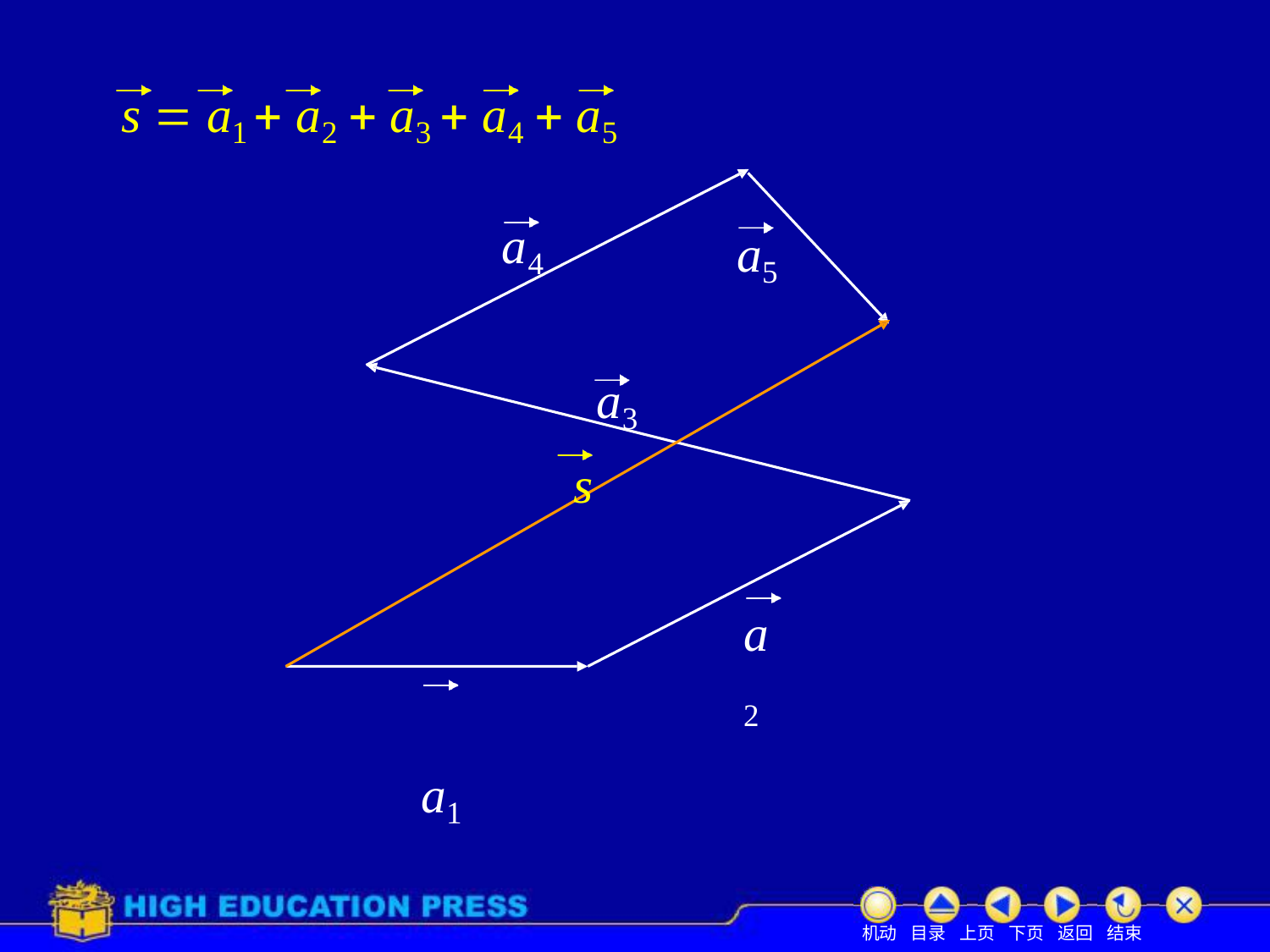

s = a1 + a2 + a3 + a4 + a5

a4
a5

a3
s

a2
a1

机动 目录 上页 下页 返回 结束